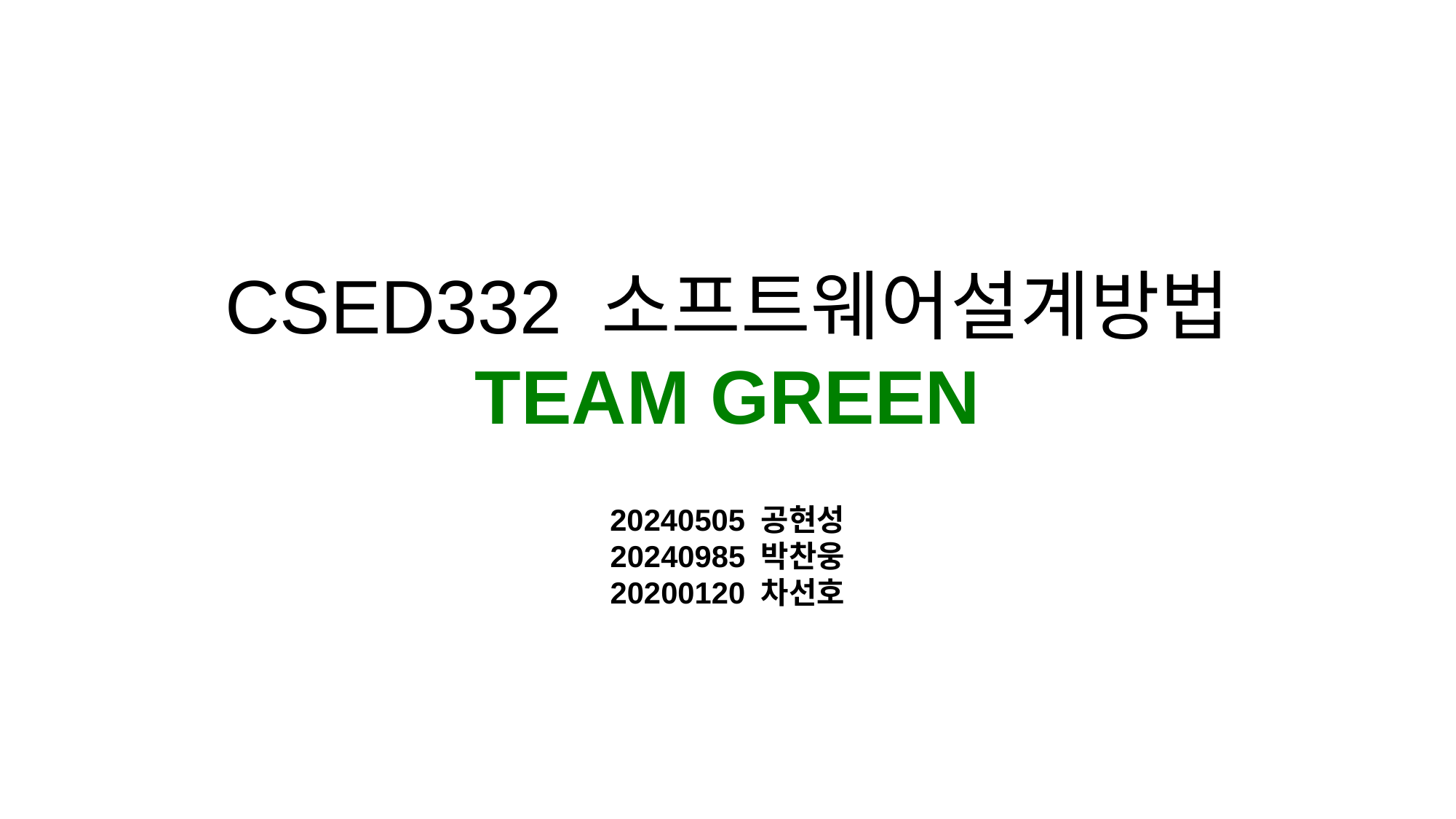

CSED332 소프트웨어설계방법
TEAM GREEN
20240505 공현성
20240985 박찬웅
20200120 차선호